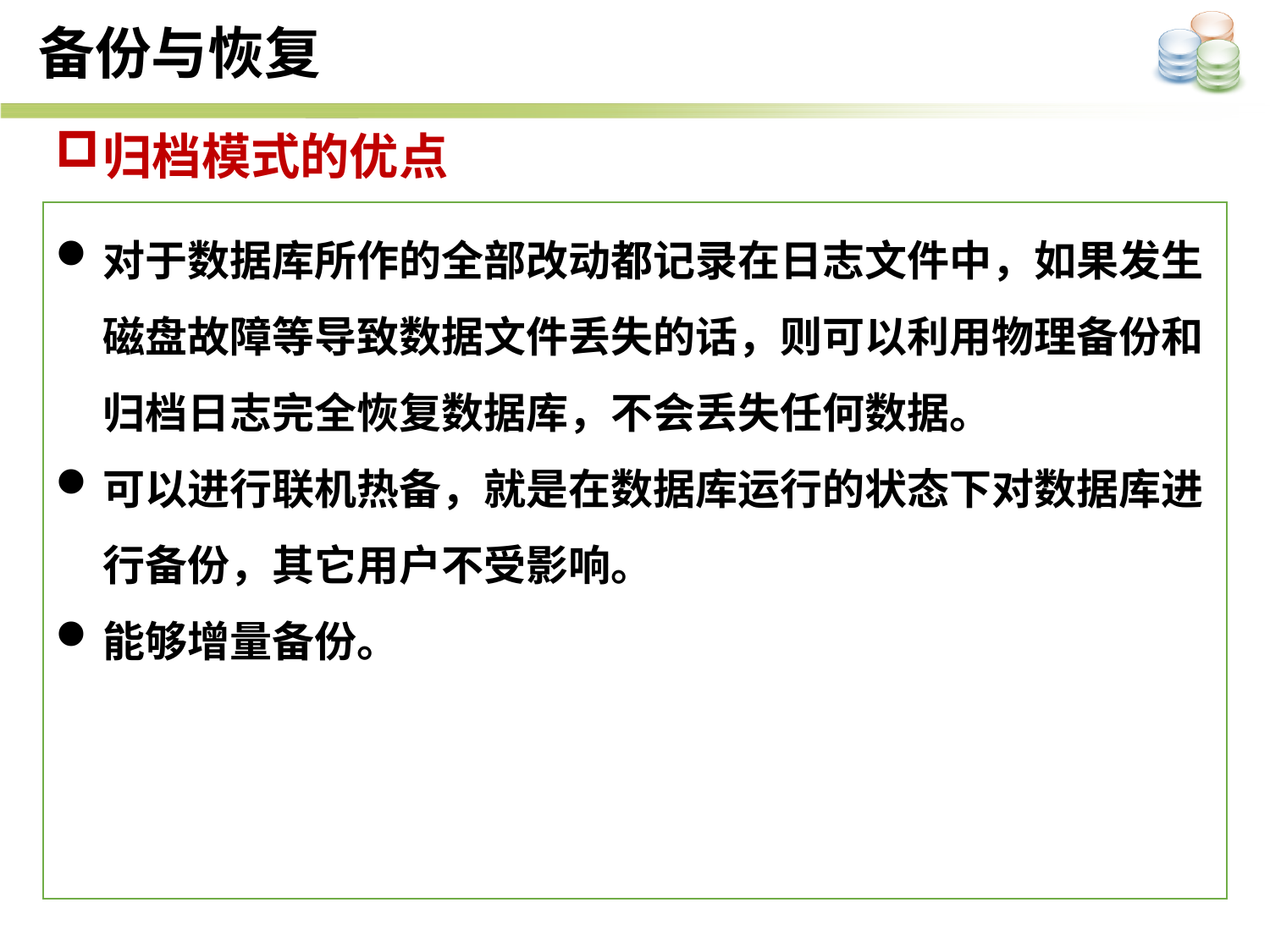

备份与恢复
归档模式的优点
对于数据库所作的全部改动都记录在日志文件中，如果发生磁盘故障等导致数据文件丢失的话，则可以利用物理备份和归档日志完全恢复数据库，不会丢失任何数据。
可以进行联机热备，就是在数据库运行的状态下对数据库进行备份，其它用户不受影响。
能够增量备份。
50